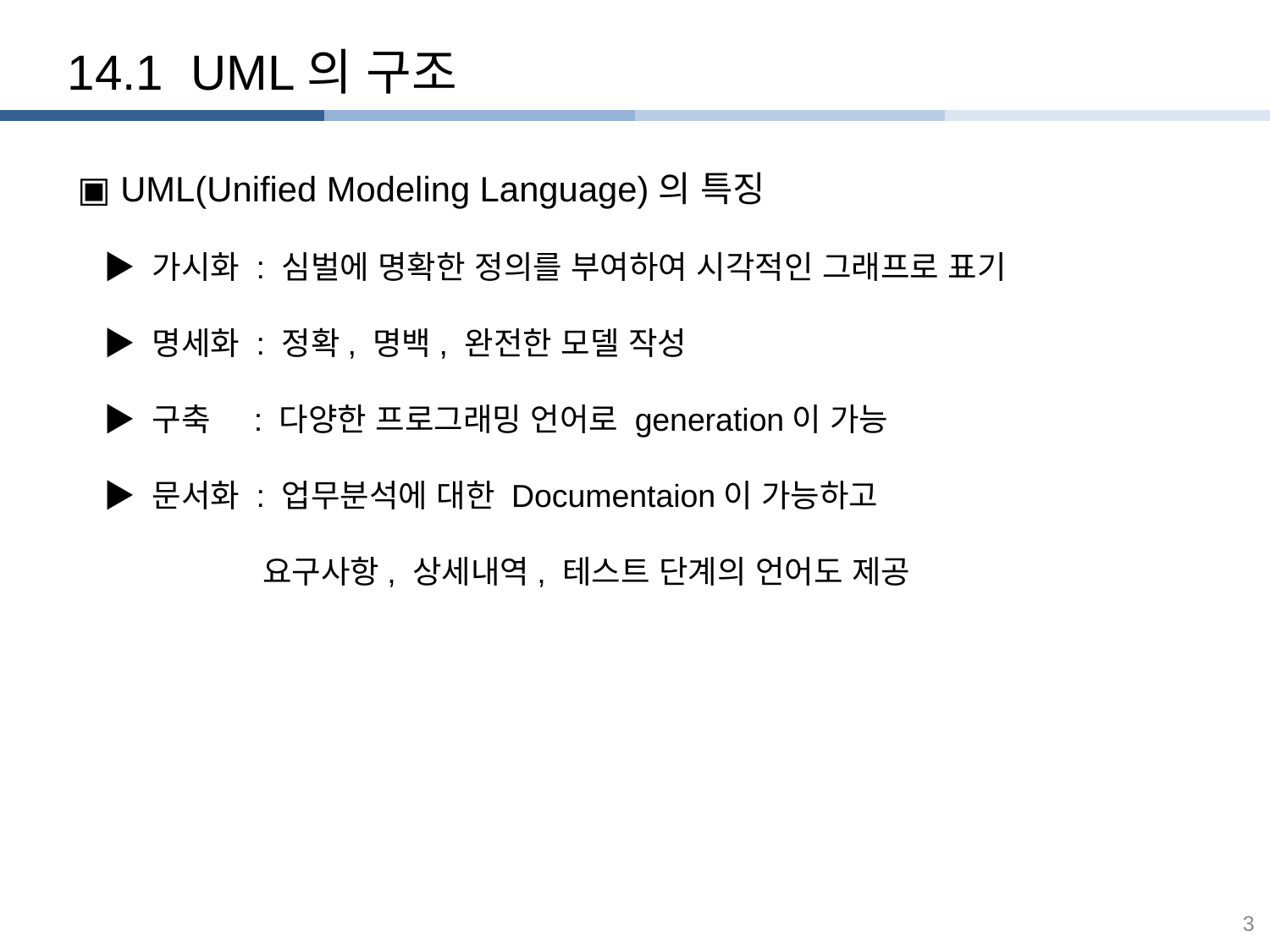

14.1  UML의 구조
▣ UML(Unified Modeling Language)의 특징
   ▶ 가시화 : 심벌에 명확한 정의를 부여하여 시각적인 그래프로 표기
   ▶ 명세화 : 정확, 명백, 완전한 모델 작성
   ▶ 구축    : 다양한 프로그래밍 언어로 generation이 가능
   ▶ 문서화 : 업무분석에 대한 Documentaion이 가능하고
                    요구사항, 상세내역, 테스트 단계의 언어도 제공

3